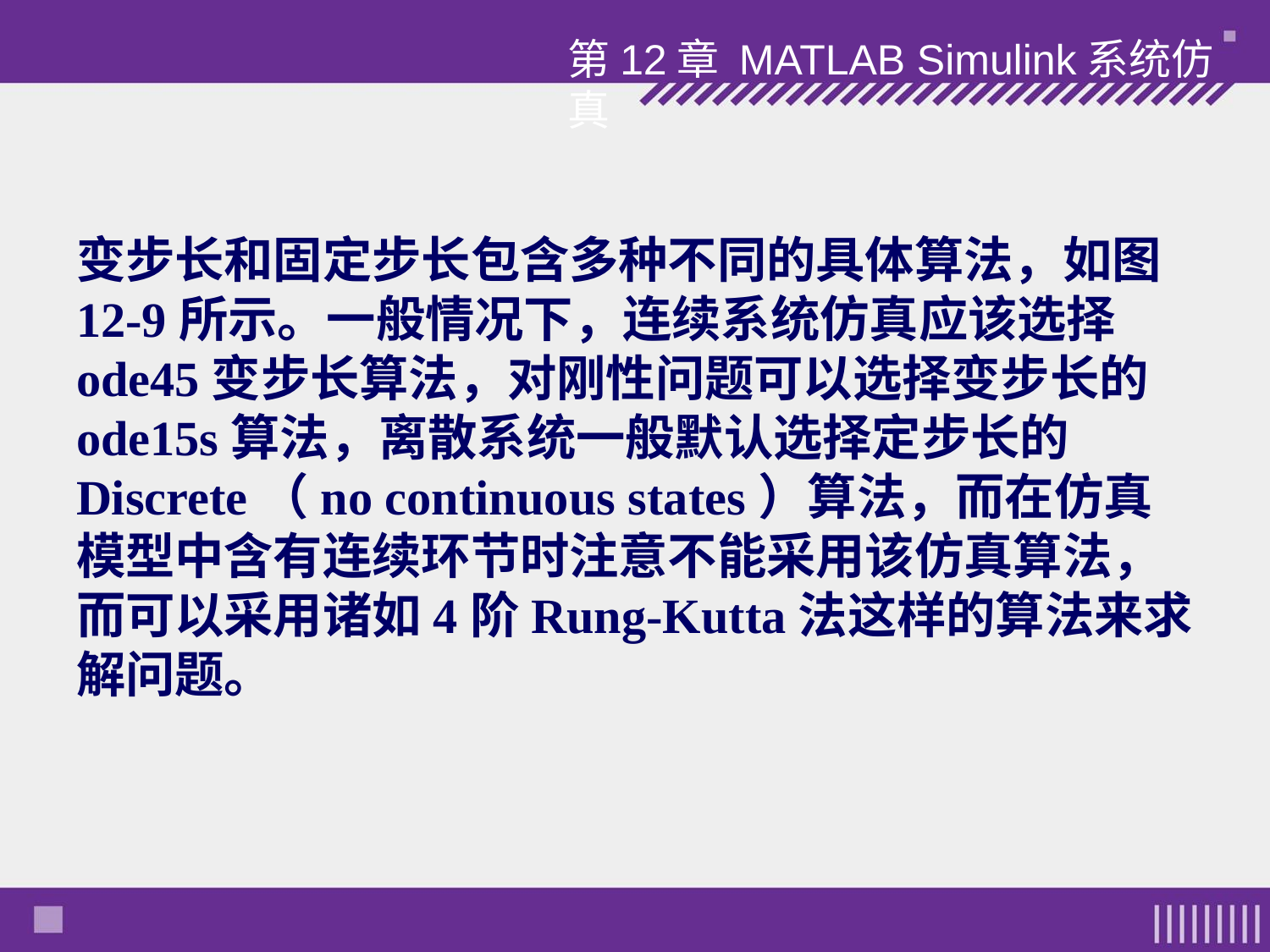

第12章 MATLAB Simulink系统仿真
变步长和固定步长包含多种不同的具体算法，如图12-9所示。一般情况下，连续系统仿真应该选择ode45变步长算法，对刚性问题可以选择变步长的ode15s算法，离散系统一般默认选择定步长的Discrete（no continuous states）算法，而在仿真模型中含有连续环节时注意不能采用该仿真算法，而可以采用诸如4阶Rung-Kutta法这样的算法来求解问题。